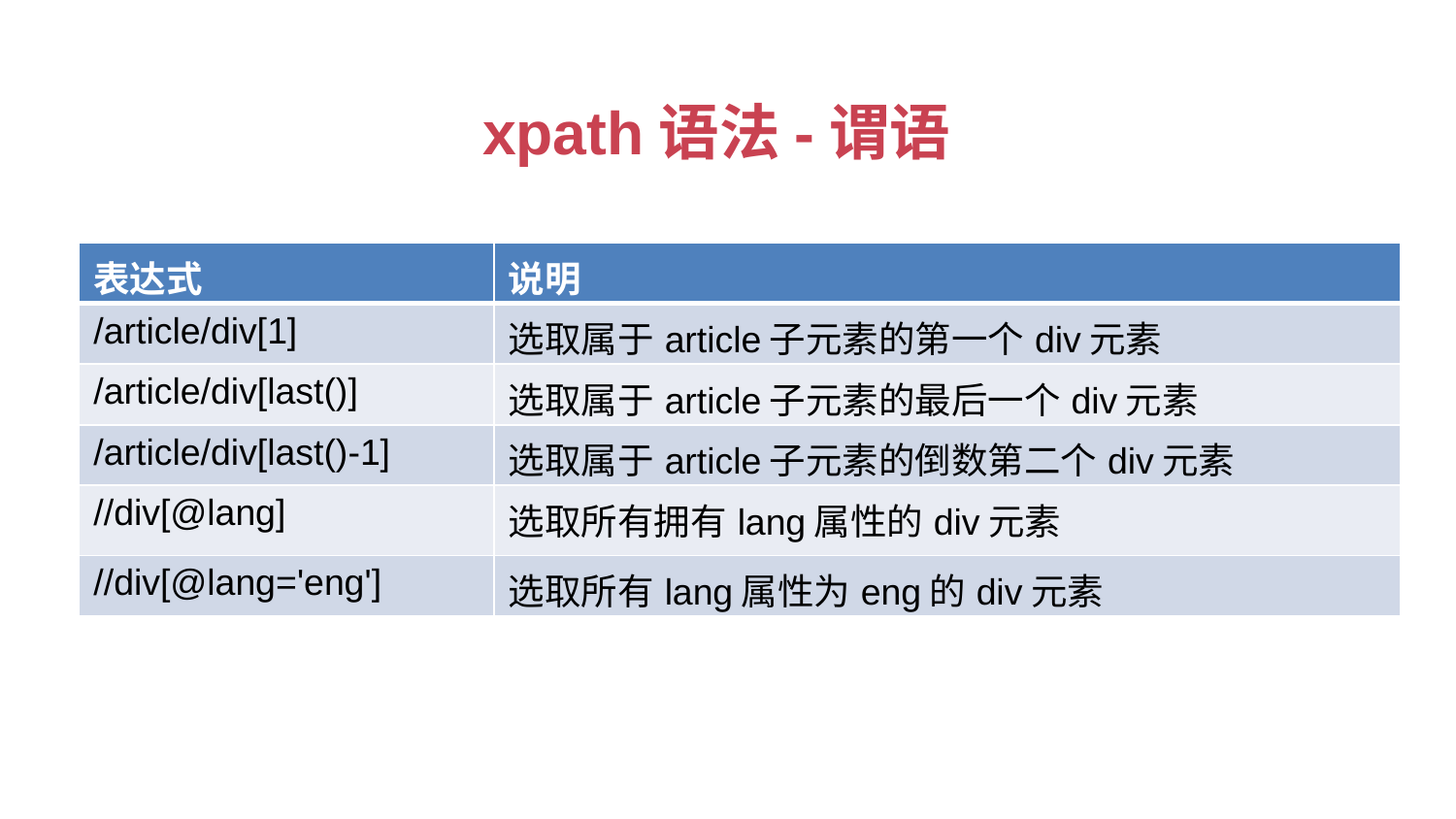

xpath语法-谓语
| 表达式 | 说明 |
| --- | --- |
| /article/div[1] | 选取属于article子元素的第一个div元素 |
| /article/div[last()] | 选取属于article子元素的最后一个div元素 |
| /article/div[last()-1] | 选取属于article子元素的倒数第二个div元素 |
| //div[@lang] | 选取所有拥有lang属性的div元素 |
| //div[@lang='eng'] | 选取所有lang属性为eng的div元素 |